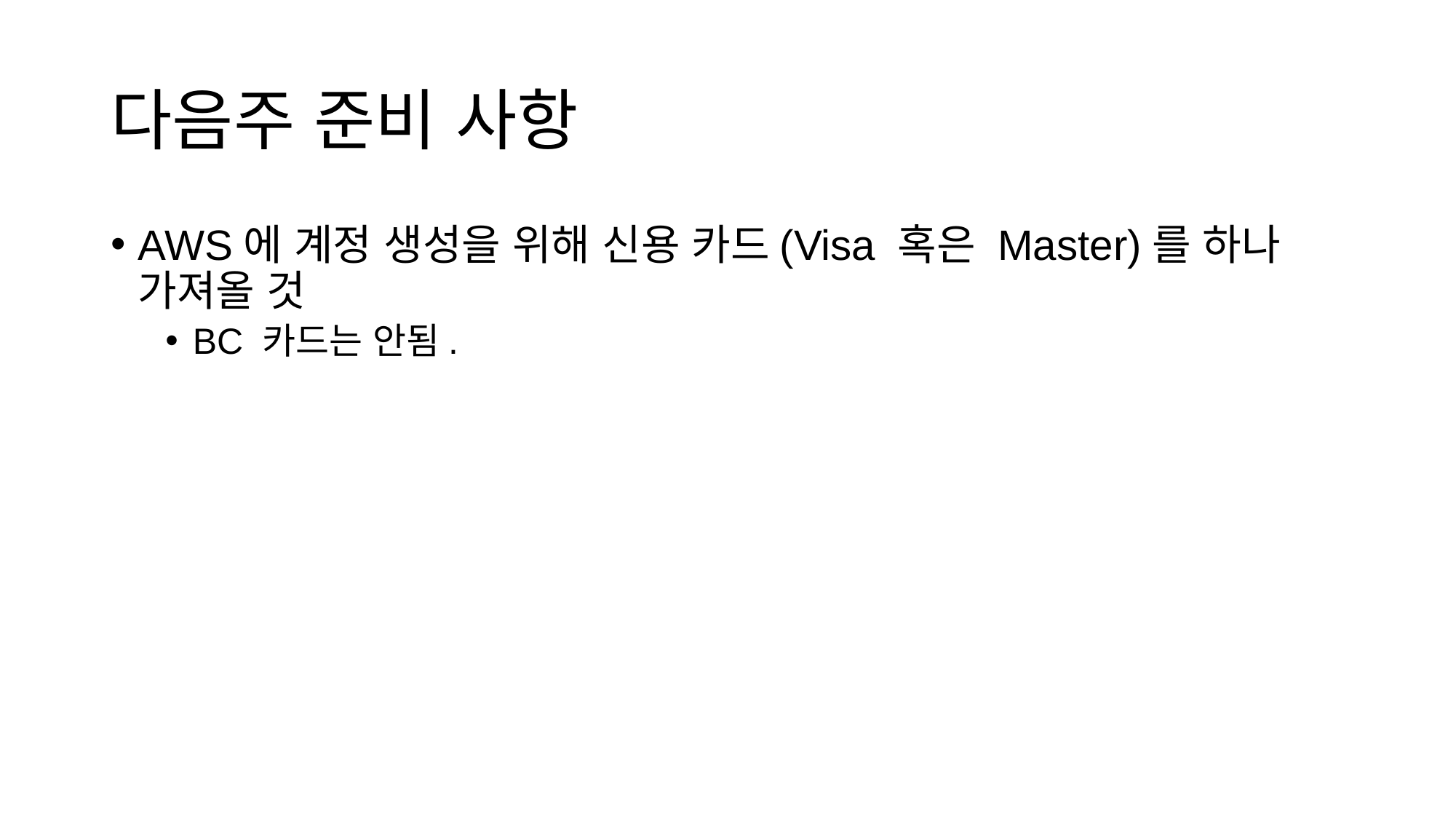

# 다음주 준비 사항
AWS에 계정 생성을 위해 신용 카드(Visa 혹은 Master)를 하나 가져올 것
BC 카드는 안됨.